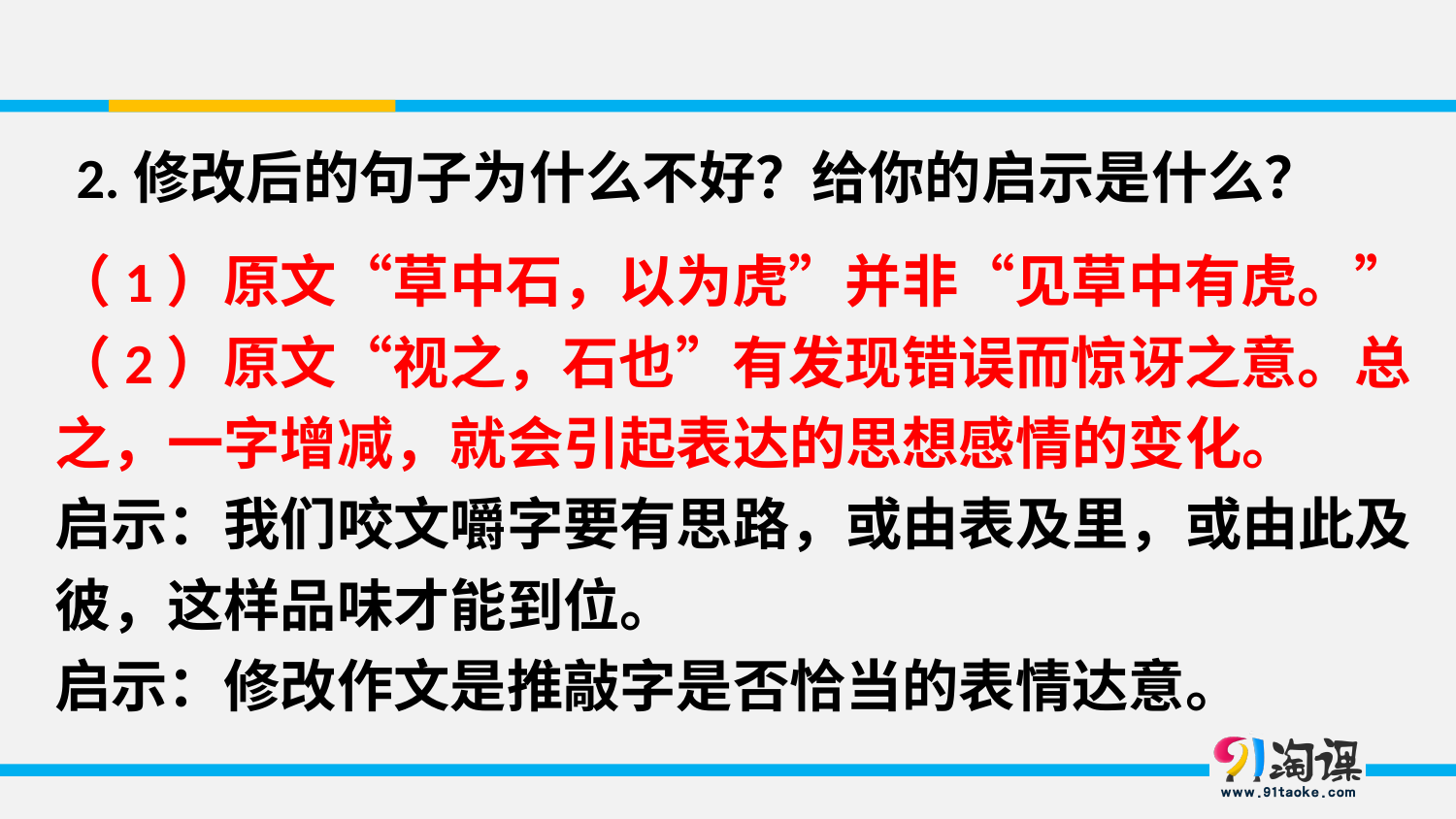

2.修改后的句子为什么不好？给你的启示是什么？
（1）原文“草中石，以为虎”并非“见草中有虎。”
（2）原文“视之，石也”有发现错误而惊讶之意。总之，一字增减，就会引起表达的思想感情的变化。
启示：我们咬文嚼字要有思路，或由表及里，或由此及彼，这样品味才能到位。
启示：修改作文是推敲字是否恰当的表情达意。